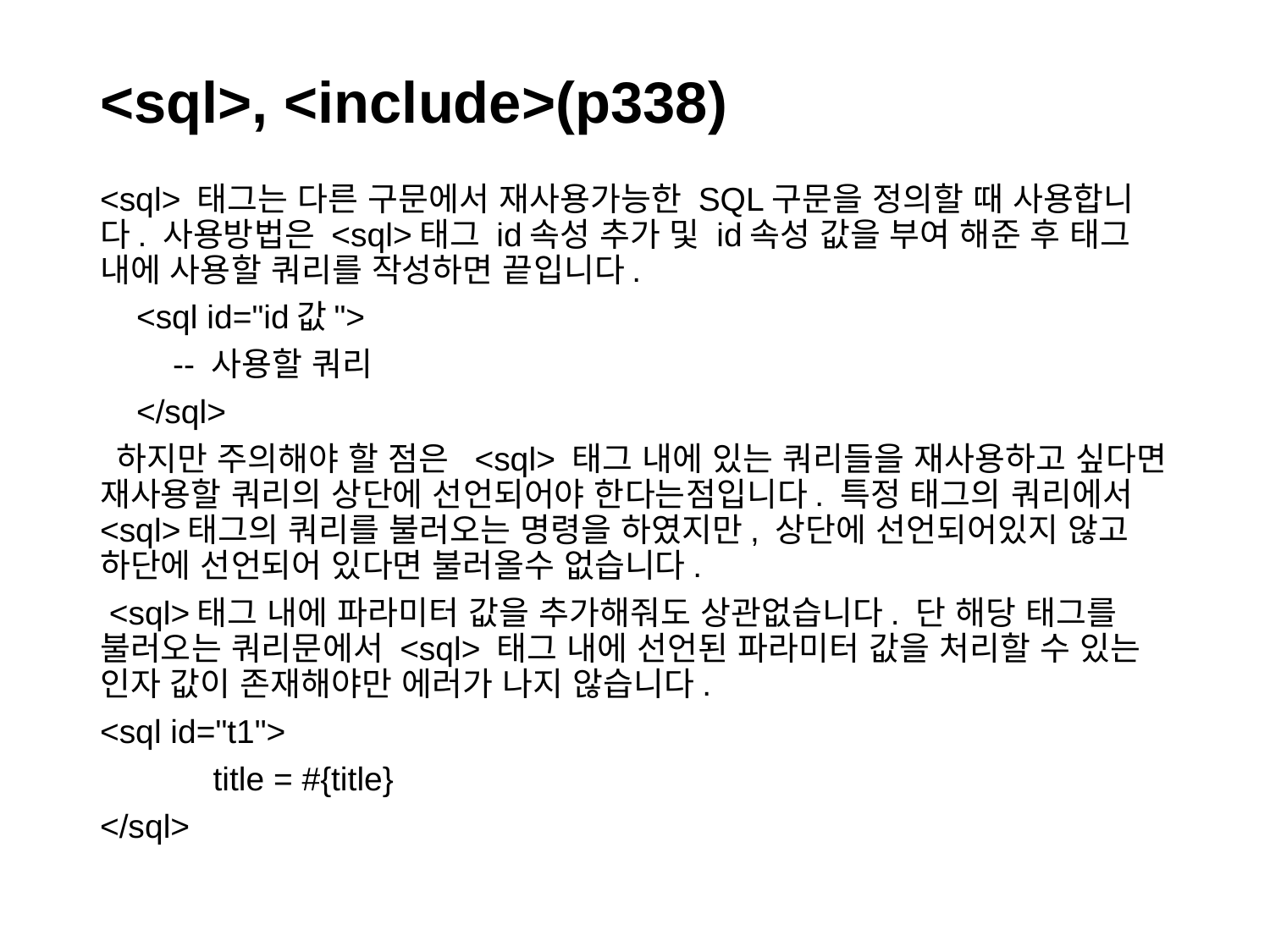

# <sql>, <include>(p338)
<sql> 태그는 다른 구문에서 재사용가능한 SQL구문을 정의할 때 사용합니다. 사용방법은 <sql>태그 id속성 추가 및 id속성 값을 부여 해준 후 태그 내에 사용할 쿼리를 작성하면 끝입니다.
    <sql id="id값">
        -- 사용할 쿼리
    </sql>
 하지만 주의해야 할 점은  <sql> 태그 내에 있는 쿼리들을 재사용하고 싶다면 재사용할 쿼리의 상단에 선언되어야 한다는점입니다. 특정 태그의 쿼리에서 <sql>태그의 쿼리를 불러오는 명령을 하였지만, 상단에 선언되어있지 않고 하단에 선언되어 있다면 불러올수 없습니다.
 <sql>태그 내에 파라미터 값을 추가해줘도 상관없습니다. 단 해당 태그를 불러오는 쿼리문에서 <sql> 태그 내에 선언된 파라미터 값을 처리할 수 있는 인자 값이 존재해야만 에러가 나지 않습니다.
<sql id="t1">
	title = #{title}
</sql>